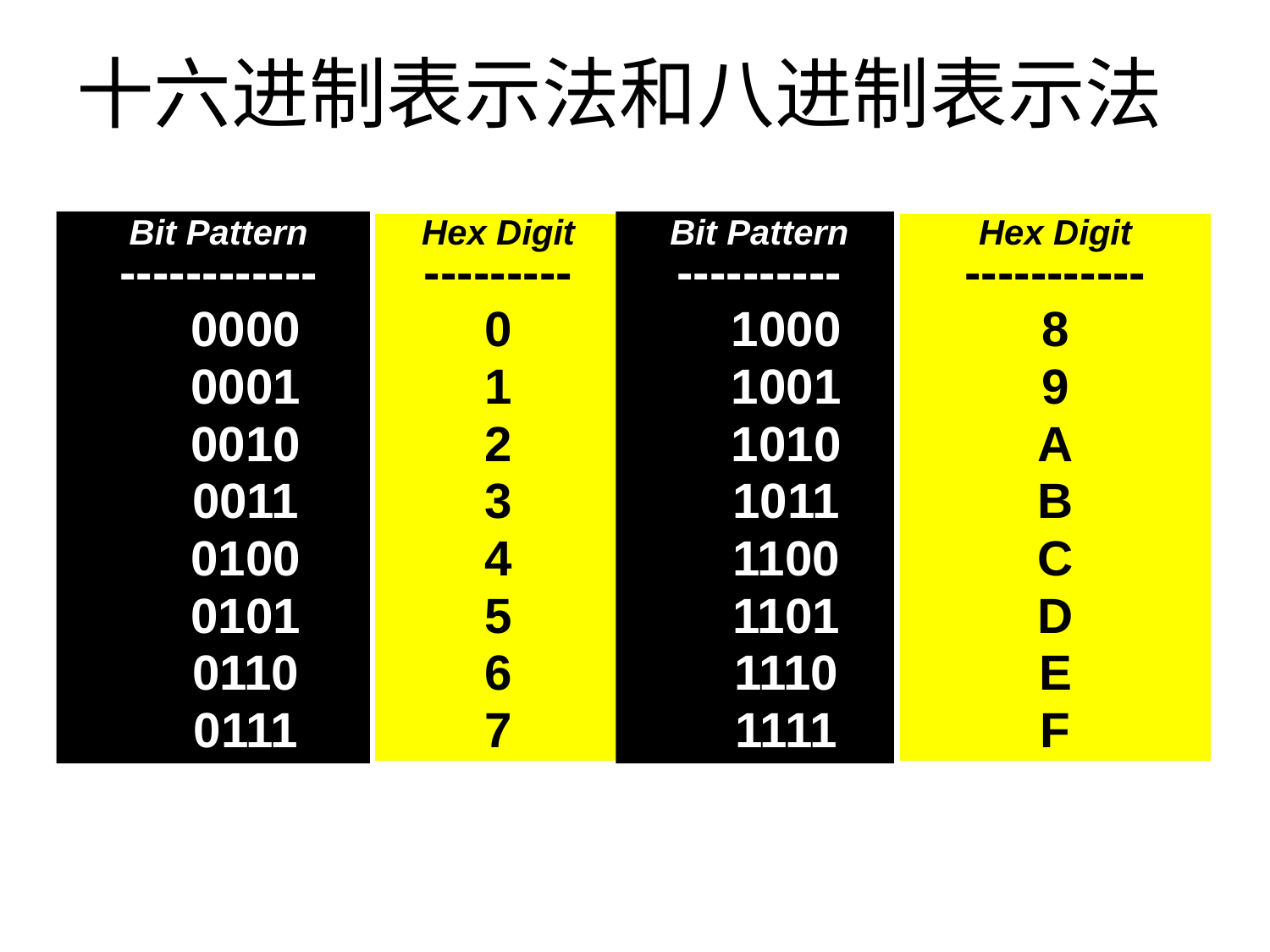

# 十六进制表示法和八进制表示法
Bit Pattern
------------
0000
0001
0010
0011
0100
0101
0110
0111
Hex Digit
---------
0
1
2
3
4
5
6
7
Bit Pattern
----------
1000
1001
1010
1011
1100
1101
1110
1111
Hex Digit
-----------
8
9
A
B
C
D
E
F